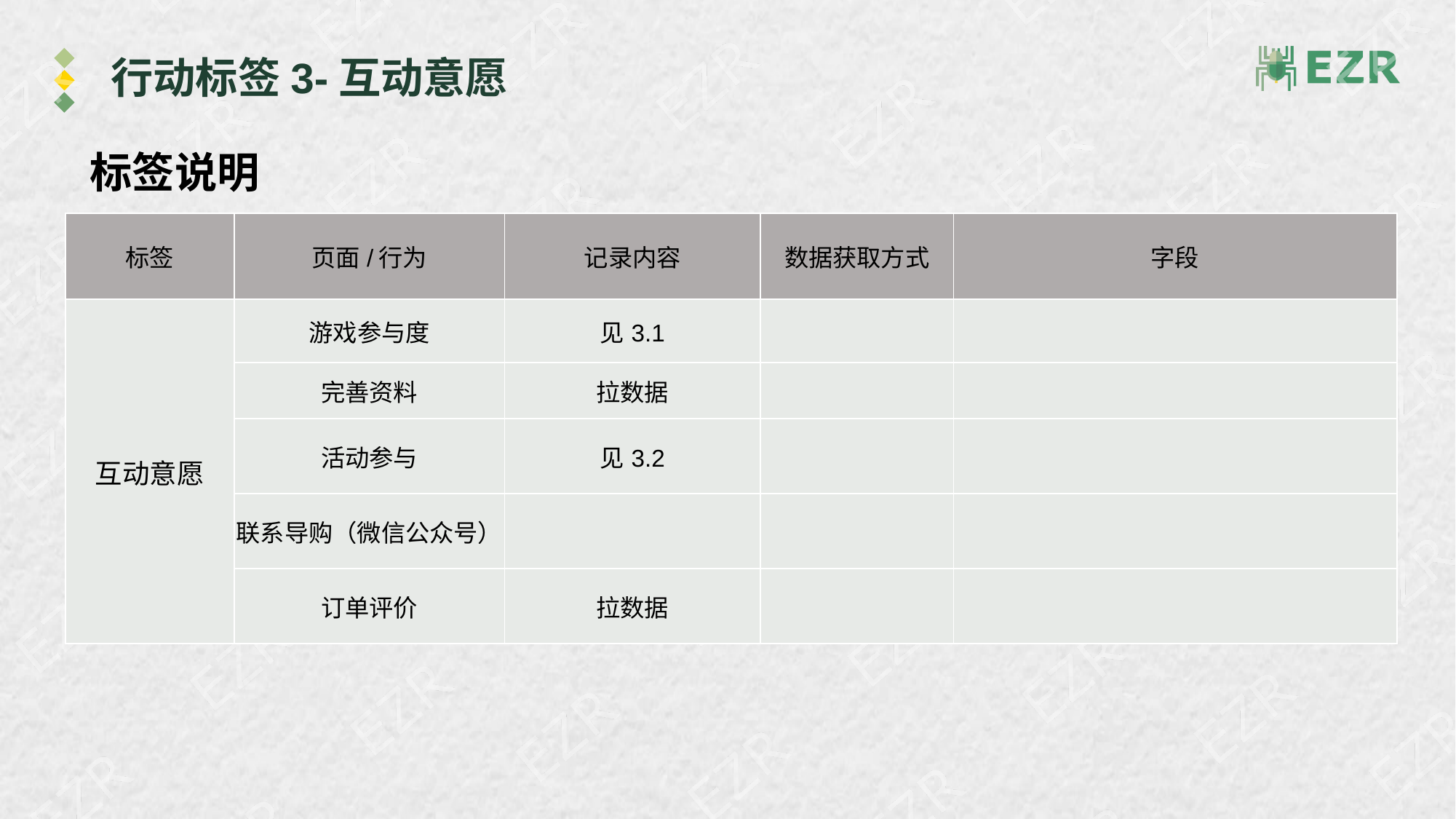

# 行动标签3-互动意愿
标签说明
| 标签 | 页面/行为 | 记录内容 | 数据获取方式 | 字段 |
| --- | --- | --- | --- | --- |
| 互动意愿 | 游戏参与度 | 见3.1 |  |  |
|  | 完善资料 | 拉数据 |  |  |
|  | 活动参与 | 见3.2 |  |  |
|  | 联系导购（微信公众号） |  |  |  |
|  | 订单评价 | 拉数据 |  |  |